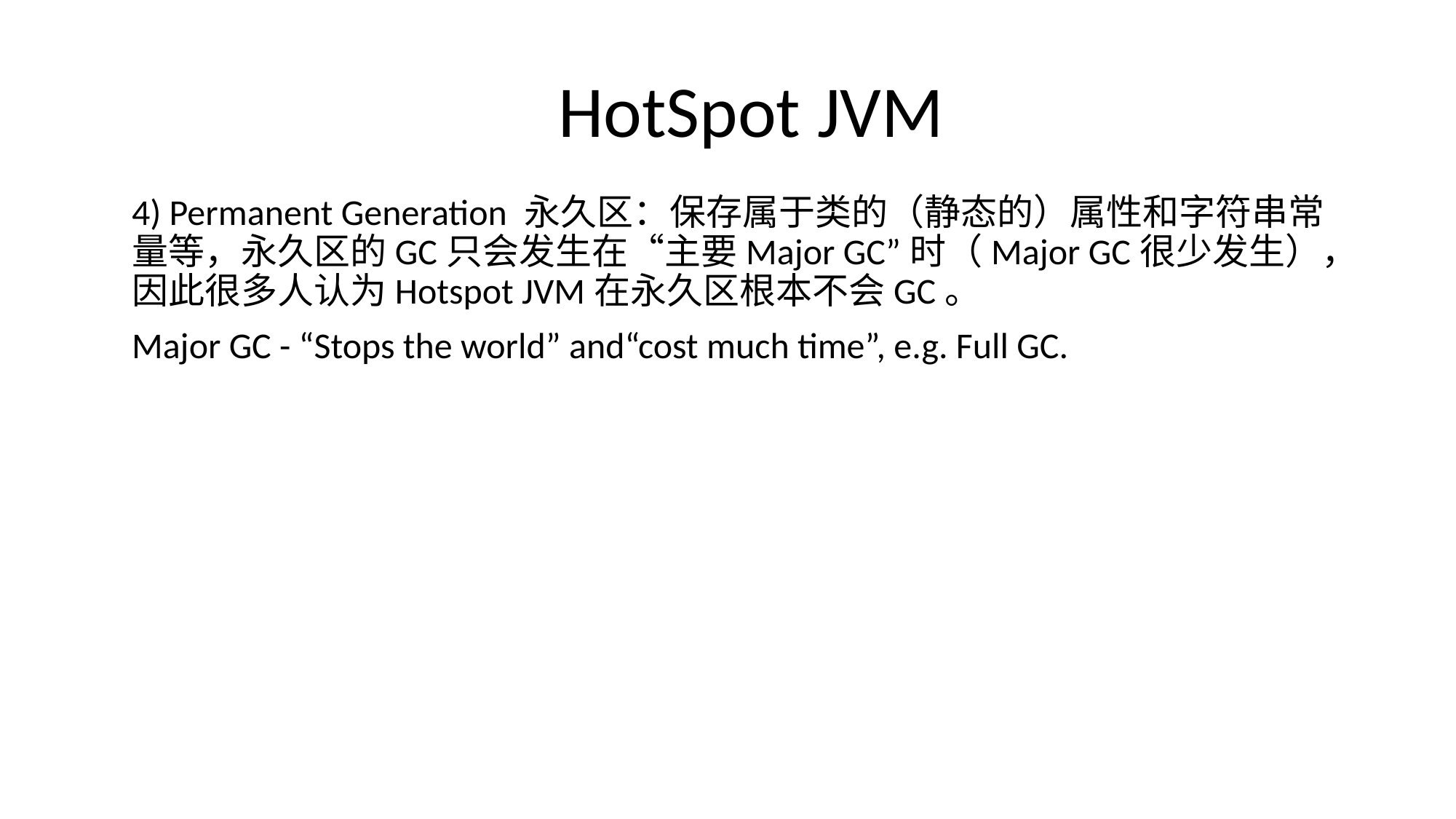

# HotSpot JVM
4) Permanent Generation 永久区：保存属于类的（静态的）属性和字符串常量等，永久区的GC只会发生在“主要Major GC”时（Major GC很少发生），因此很多人认为Hotspot JVM在永久区根本不会GC。
Major GC - “Stops the world” and“cost much time”, e.g. Full GC.